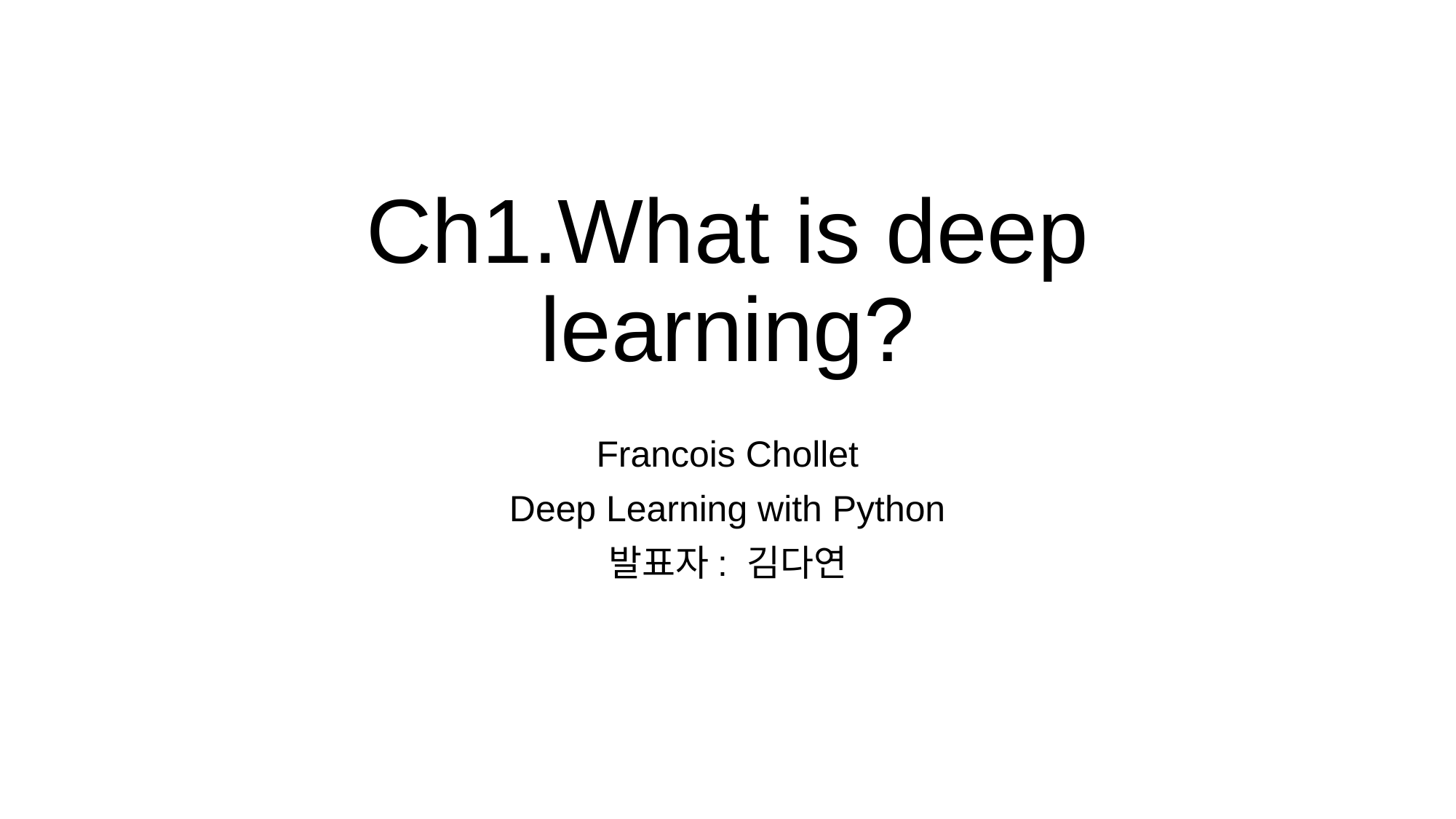

# Ch1.What is deep learning?
Francois Chollet
Deep Learning with Python
발표자: 김다연